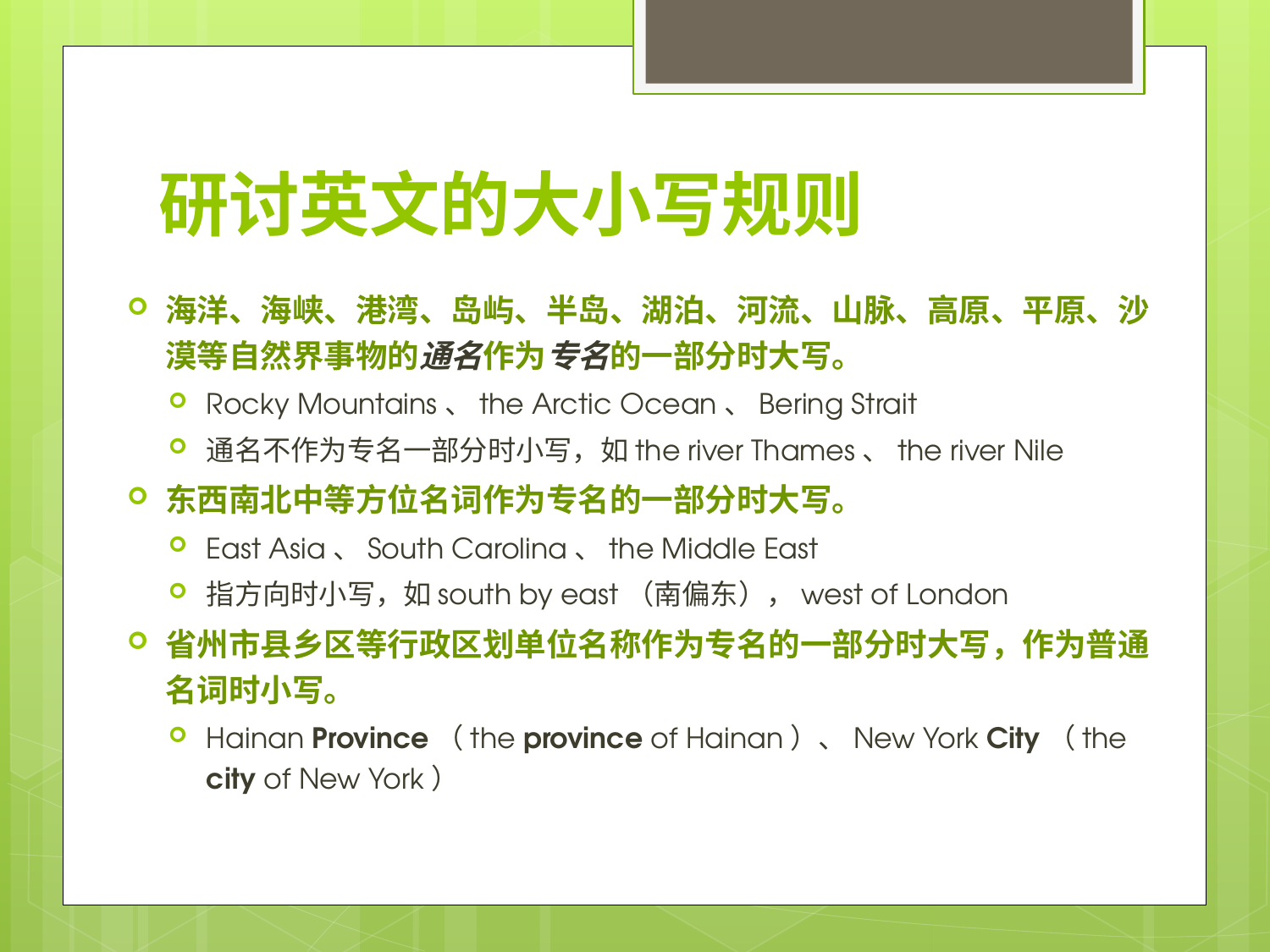

# 研讨英文的大小写规则
海洋、海峡、港湾、岛屿、半岛、湖泊、河流、山脉、高原、平原、沙漠等自然界事物的通名作为专名的一部分时大写。
Rocky Mountains、the Arctic Ocean、Bering Strait
通名不作为专名一部分时小写，如the river Thames、the river Nile
东西南北中等方位名词作为专名的一部分时大写。
East Asia、South Carolina、the Middle East
指方向时小写，如south by east（南偏东），west of London
省州市县乡区等行政区划单位名称作为专名的一部分时大写，作为普通名词时小写。
Hainan Province（the province of Hainan）、New York City（the city of New York）